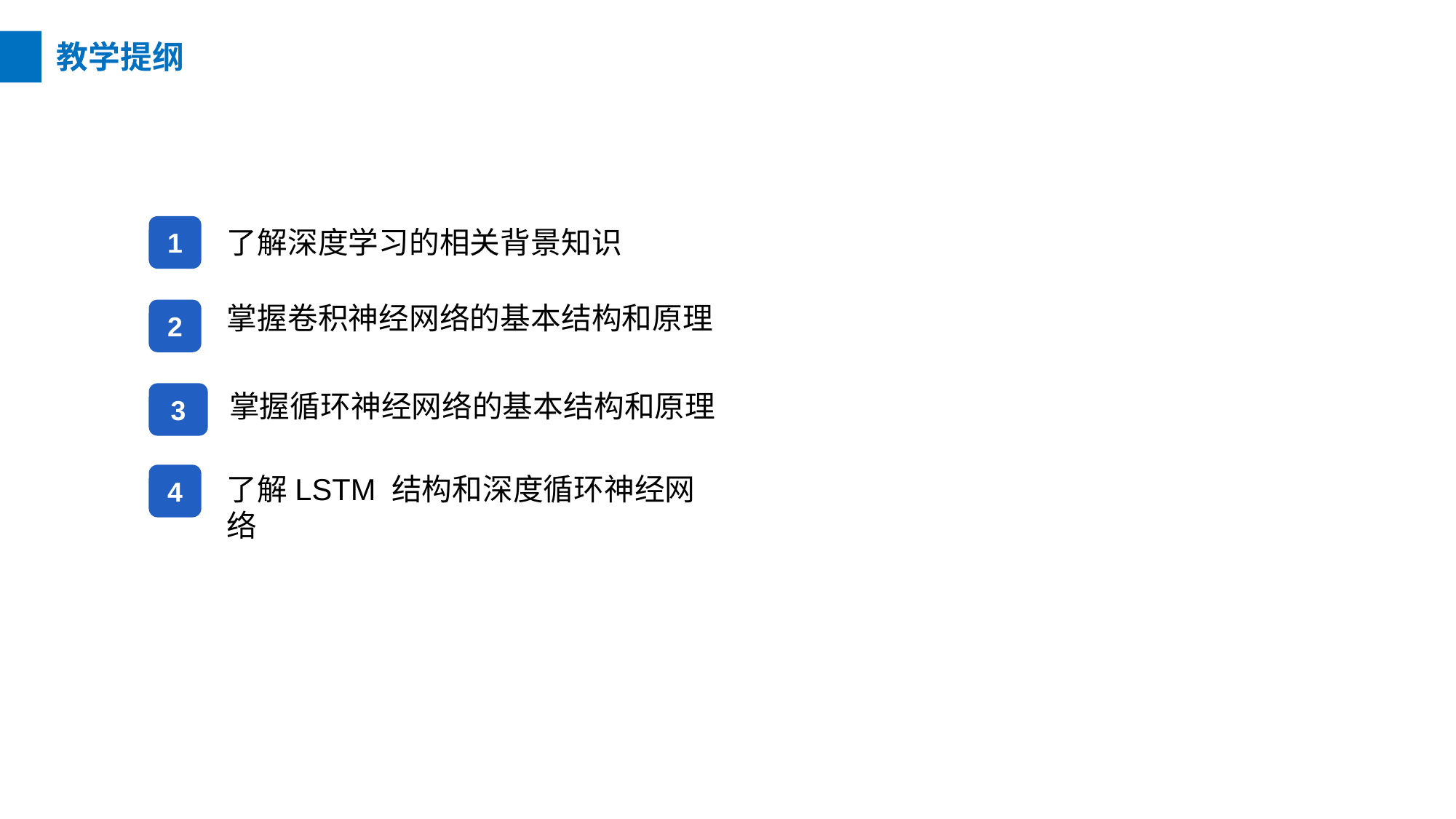

教学提纲
1
了解深度学习的相关背景知识
掌握卷积神经网络的基本结构和原理
2

掌握循环神经网络的基本结构和原理
3
4
了解LSTM 结构和深度循环神经网络